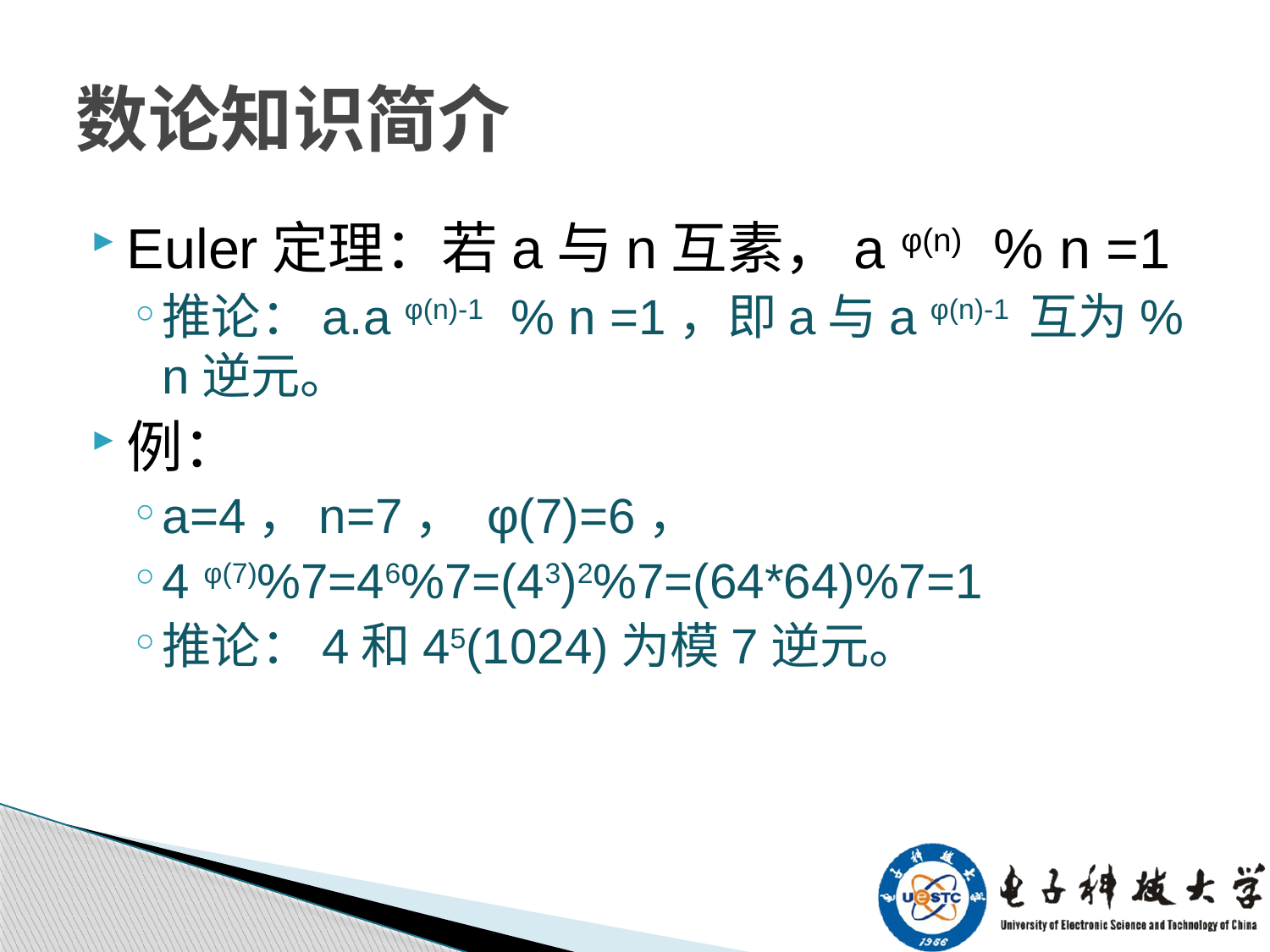

# 数论知识简介
Euler定理：若a与n互素，a φ(n)  % n =1
推论：a.a φ(n)-1  % n =1，即a与a φ(n)-1 互为% n逆元。
例：
a=4，n=7， φ(7)=6，
4 φ(7)%7=46%7=(43)2%7=(64*64)%7=1
推论：4和45(1024)为模7逆元。
172